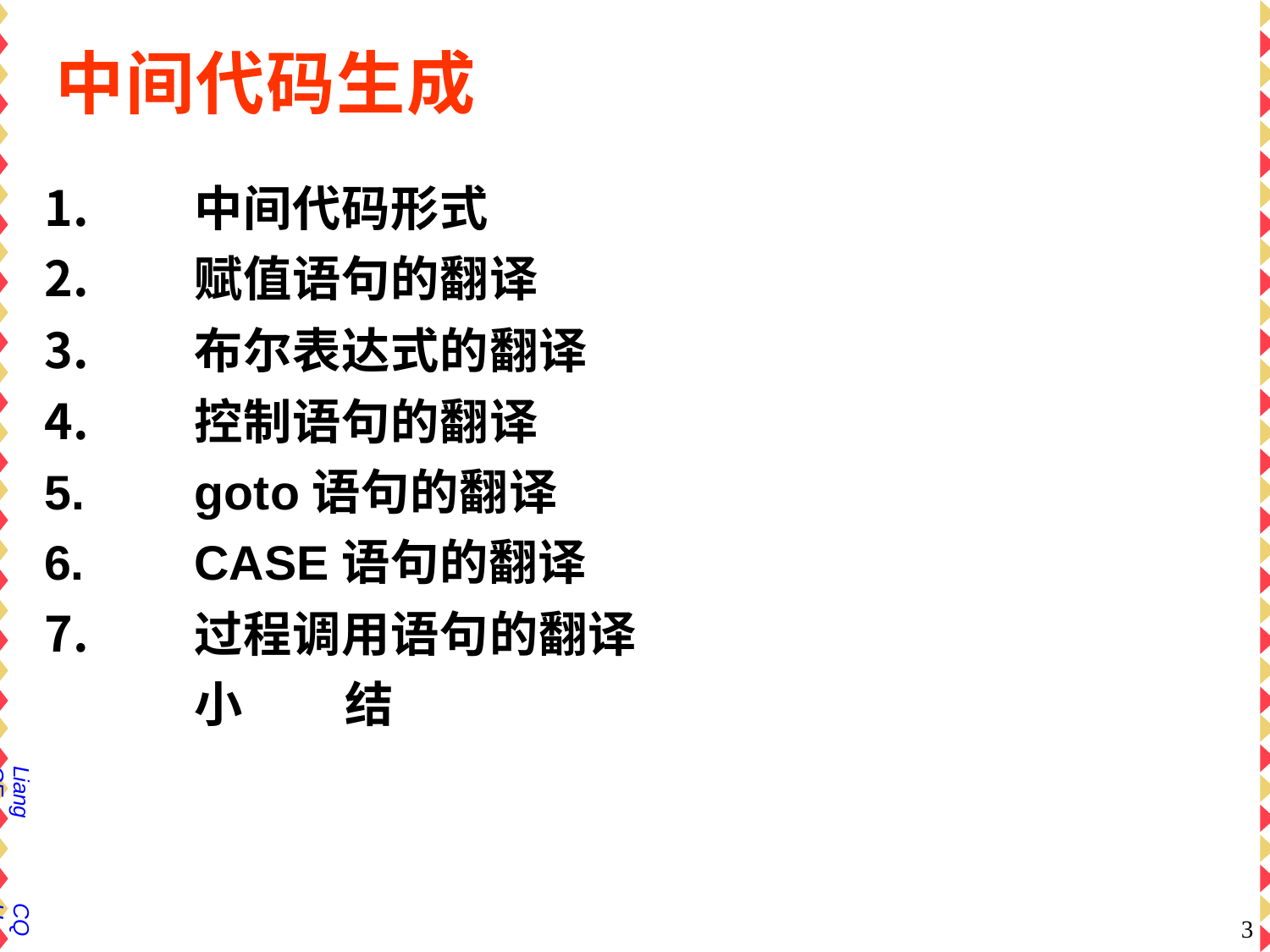

# 中间代码生成
中间代码形式
赋值语句的翻译
布尔表达式的翻译
控制语句的翻译
goto语句的翻译
CASE语句的翻译
过程调用语句的翻译 小	结
Liang GE
CQU
3